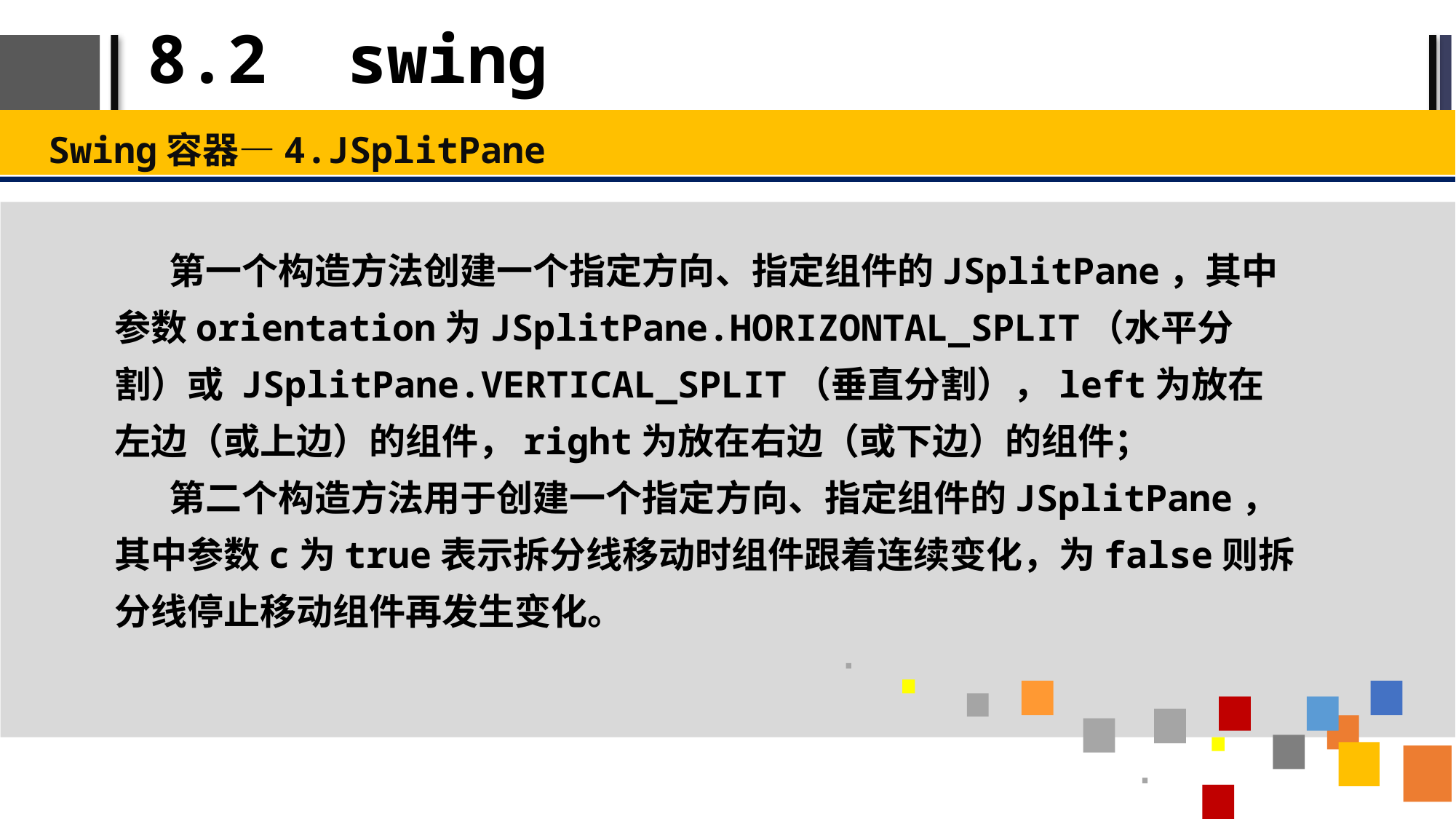

# 8.2  swing

Swing容器—4.JSplitPane

第一个构造方法创建一个指定方向、指定组件的JSplitPane，其中参数orientation为JSplitPane.HORIZONTAL_SPLIT（水平分割）或 JSplitPane.VERTICAL_SPLIT（垂直分割），left为放在左边（或上边）的组件，right为放在右边（或下边）的组件；
第二个构造方法用于创建一个指定方向、指定组件的JSplitPane，其中参数c为true表示拆分线移动时组件跟着连续变化，为false则拆分线停止移动组件再发生变化。